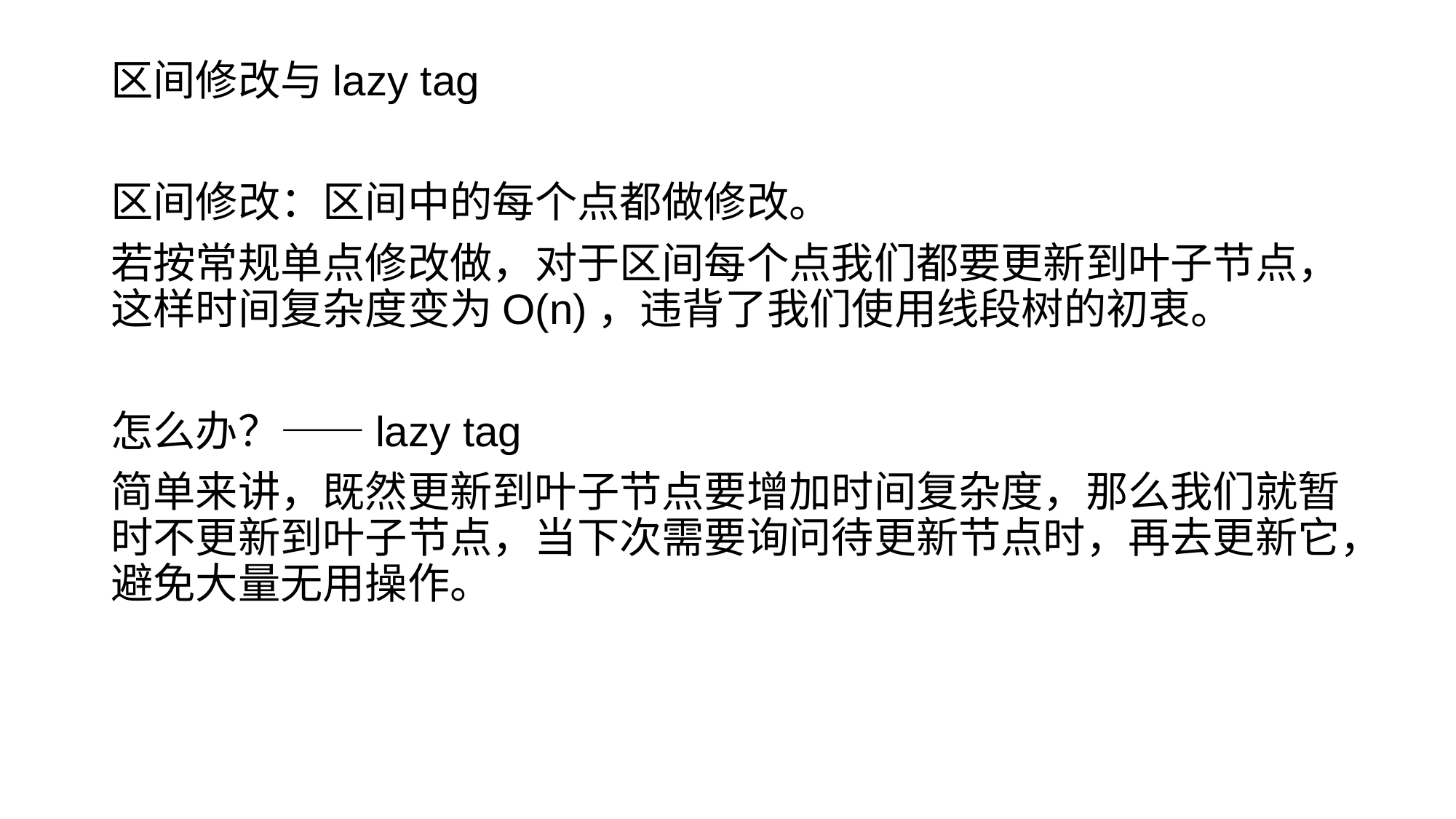

区间修改与lazy tag

区间修改：区间中的每个点都做修改。
若按常规单点修改做，对于区间每个点我们都要更新到叶子节点，这样时间复杂度变为O(n)，违背了我们使用线段树的初衷。

怎么办？——lazy tag
简单来讲，既然更新到叶子节点要增加时间复杂度，那么我们就暂时不更新到叶子节点，当下次需要询问待更新节点时，再去更新它，避免大量无用操作。